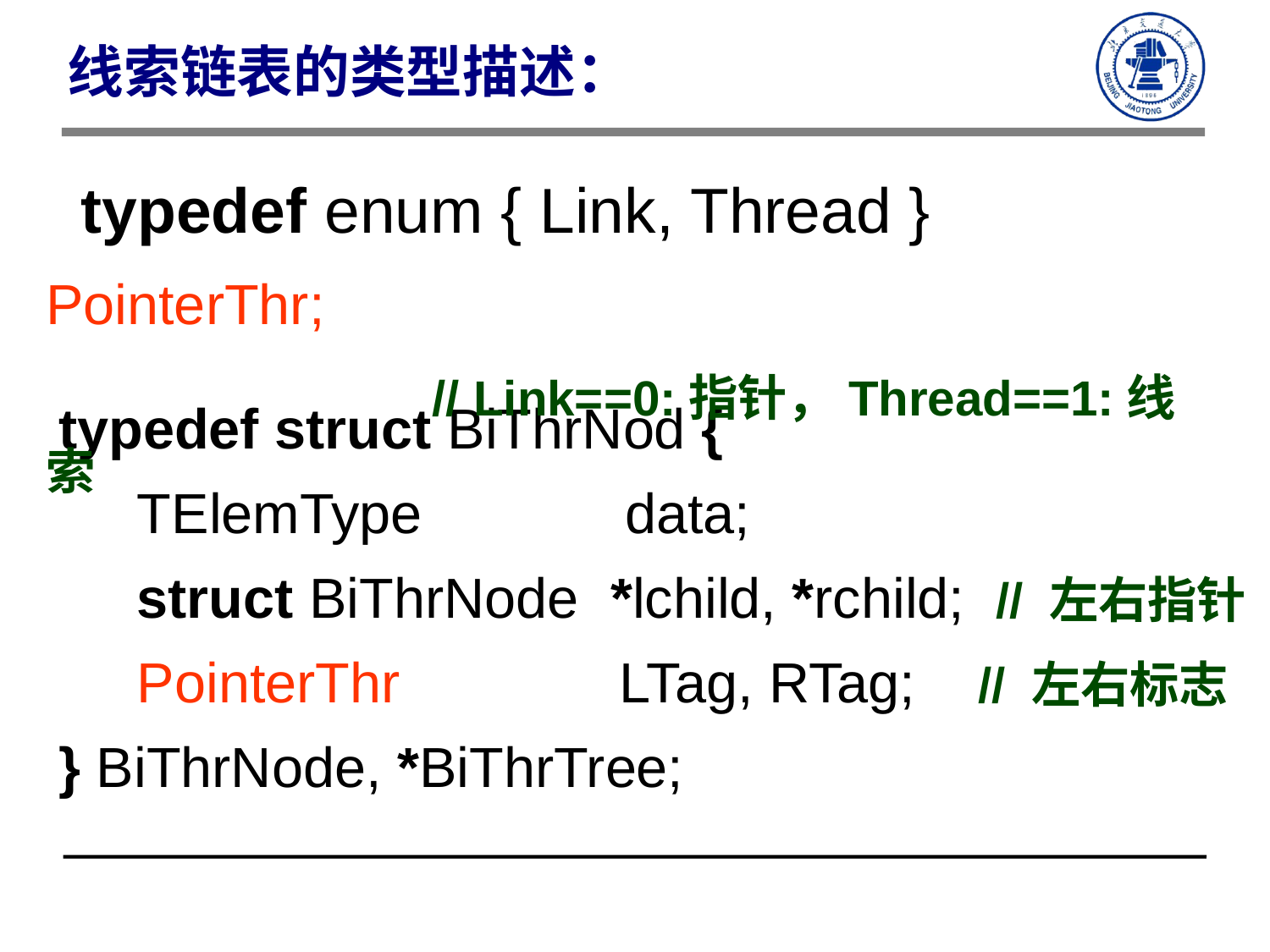

线索链表的类型描述：
  typedef enum { Link, Thread } PointerThr;
                      // Link==0:指针，Thread==1:线索
typedef struct BiThrNod {
     TElemType             data;
     struct BiThrNode  *lchild, *rchild;  // 左右指针
     PointerThr              LTag, RTag;    // 左右标志
} BiThrNode, *BiThrTree;